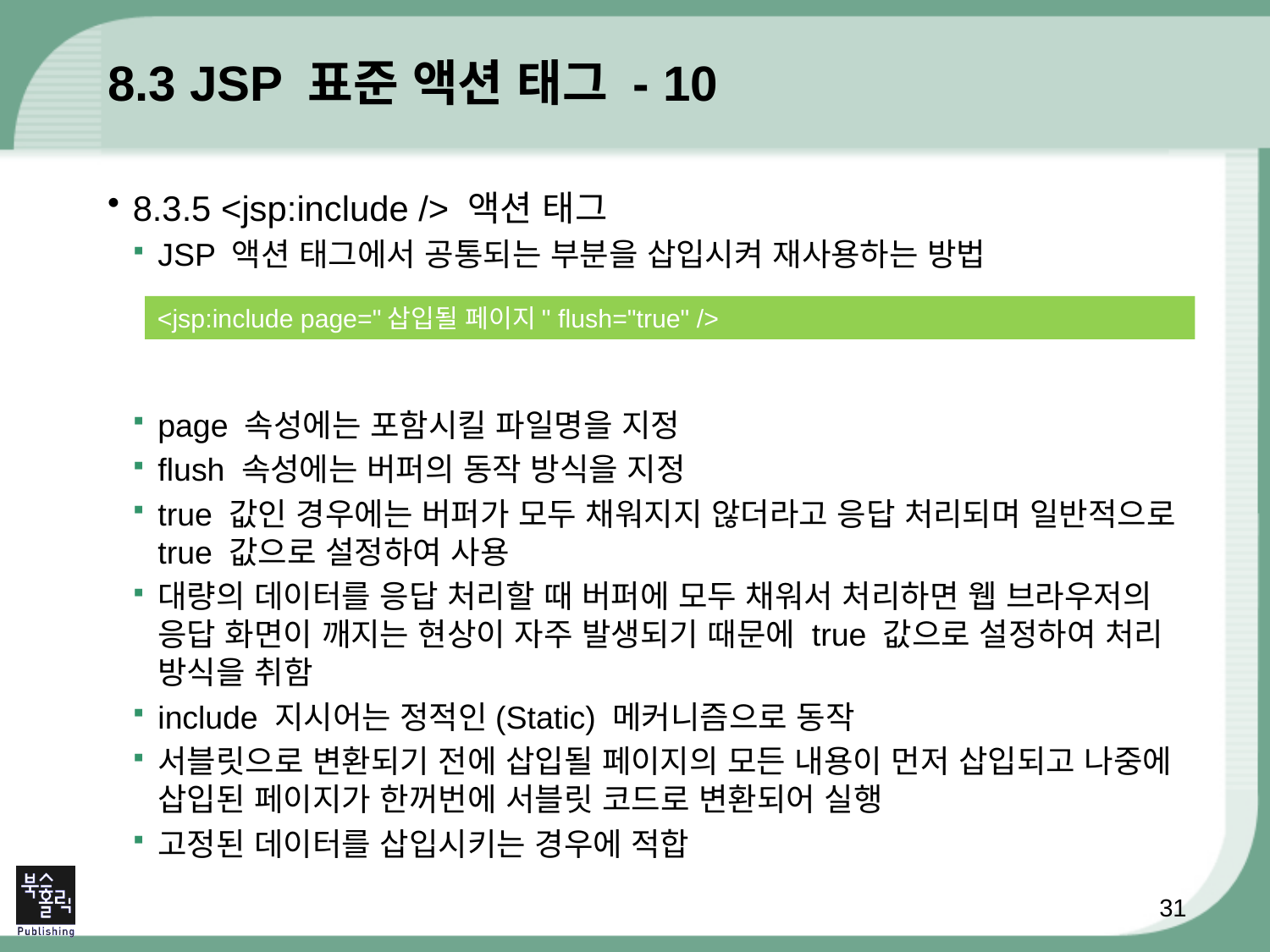

# 8.3 JSP 표준 액션 태그 - 10
8.3.5 <jsp:include /> 액션 태그
JSP 액션 태그에서 공통되는 부분을 삽입시켜 재사용하는 방법

page 속성에는 포함시킬 파일명을 지정
flush 속성에는 버퍼의 동작 방식을 지정
true 값인 경우에는 버퍼가 모두 채워지지 않더라고 응답 처리되며 일반적으로 true 값으로 설정하여 사용
대량의 데이터를 응답 처리할 때 버퍼에 모두 채워서 처리하면 웹 브라우저의 응답 화면이 깨지는 현상이 자주 발생되기 때문에 true 값으로 설정하여 처리 방식을 취함
include 지시어는 정적인(Static) 메커니즘으로 동작
서블릿으로 변환되기 전에 삽입될 페이지의 모든 내용이 먼저 삽입되고 나중에 삽입된 페이지가 한꺼번에 서블릿 코드로 변환되어 실행
고정된 데이터를 삽입시키는 경우에 적합
<jsp:include page="삽입될 페이지" flush="true" />
31